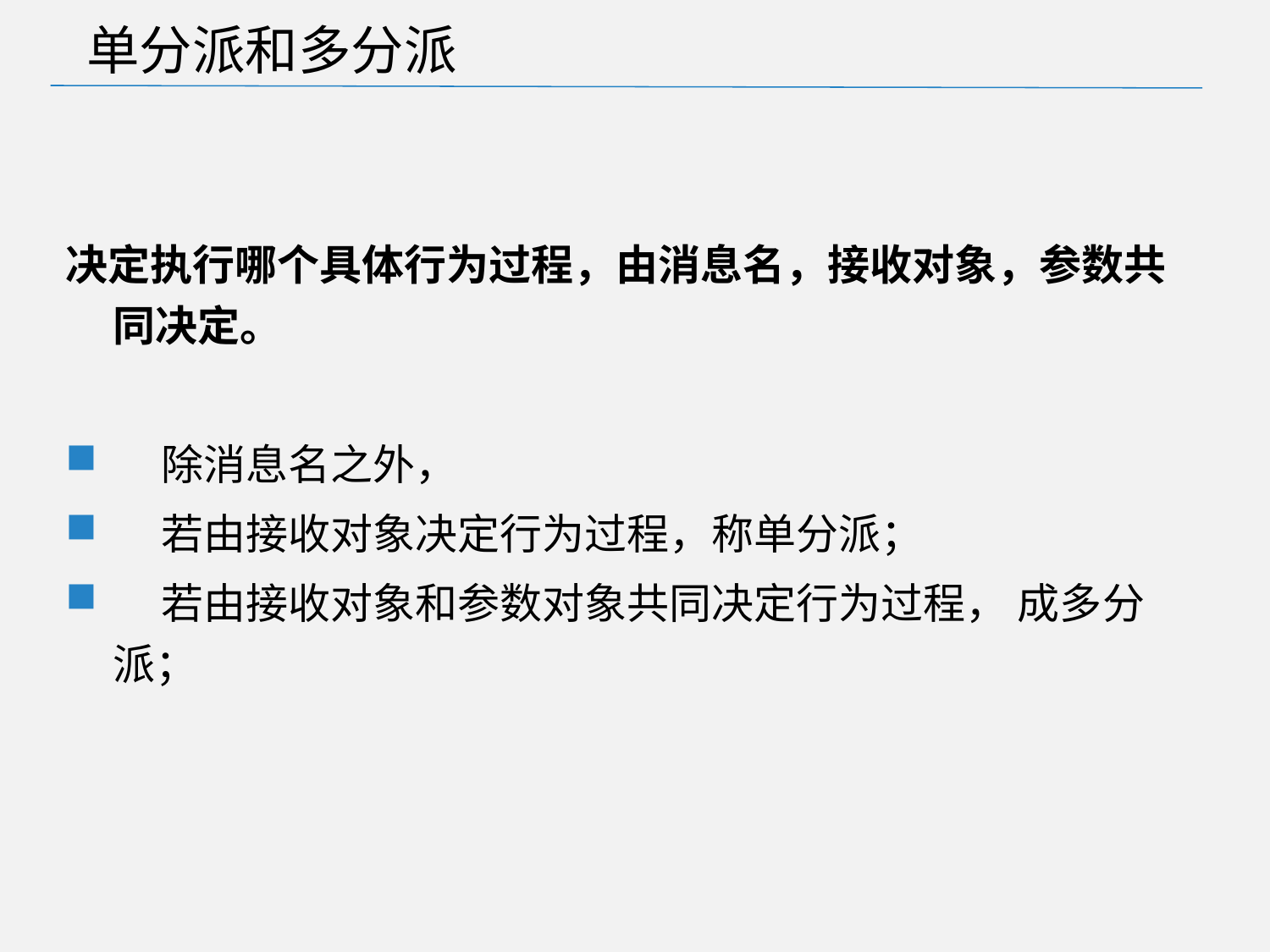

单分派和多分派
决定执行哪个具体行为过程，由消息名，接收对象，参数共同决定。

    除消息名之外，
    若由接收对象决定行为过程，称单分派；
    若由接收对象和参数对象共同决定行为过程， 成多分派；